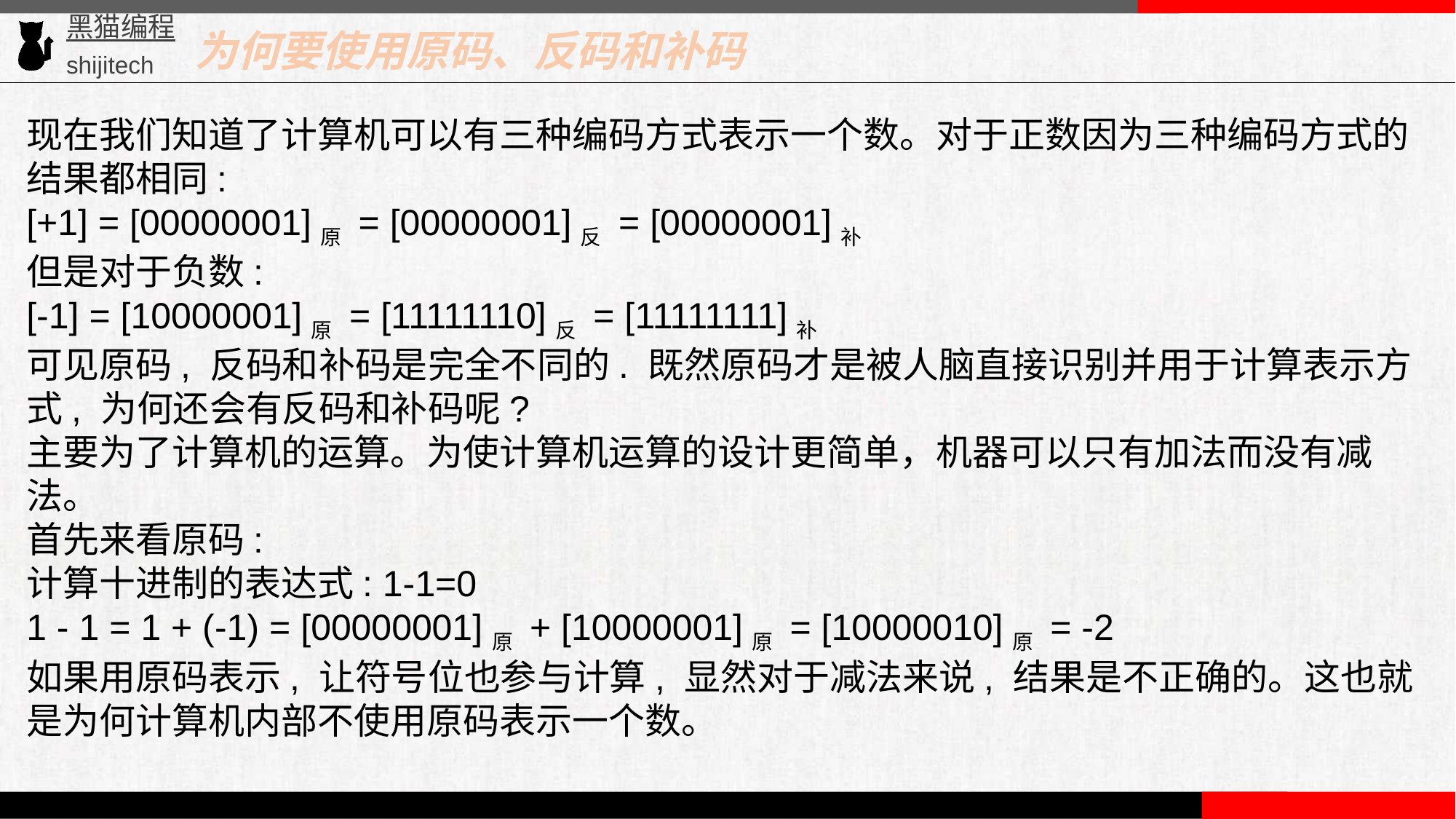

为何要使用原码、反码和补码
现在我们知道了计算机可以有三种编码方式表示一个数。对于正数因为三种编码方式的结果都相同:
[+1] = [00000001]原 = [00000001]反 = [00000001]补
但是对于负数:
[-1] = [10000001]原 = [11111110]反 = [11111111]补
可见原码, 反码和补码是完全不同的. 既然原码才是被人脑直接识别并用于计算表示方式, 为何还会有反码和补码呢?
主要为了计算机的运算。为使计算机运算的设计更简单，机器可以只有加法而没有减法。
首先来看原码:
计算十进制的表达式: 1-1=0
1 - 1 = 1 + (-1) = [00000001]原 + [10000001]原 = [10000010]原 = -2
如果用原码表示, 让符号位也参与计算, 显然对于减法来说, 结果是不正确的。这也就是为何计算机内部不使用原码表示一个数。